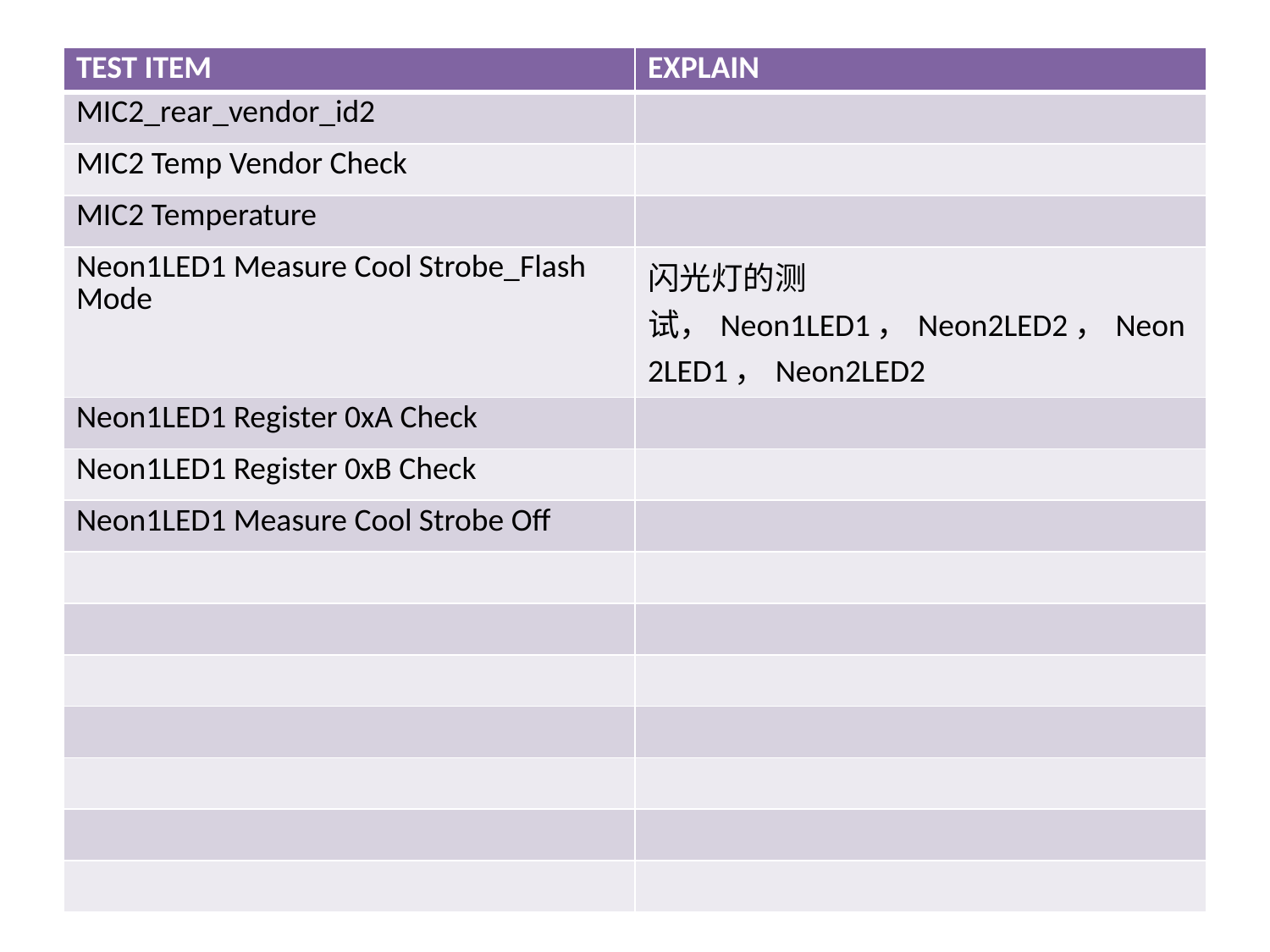

#
| TEST ITEM | EXPLAIN |
| --- | --- |
| MIC2\_rear\_vendor\_id2 |  |
| MIC2 Temp Vendor Check |  |
| MIC2 Temperature |  |
| Neon1LED1 Measure Cool Strobe\_Flash Mode | 闪光灯的测试，Neon1LED1，Neon2LED2，Neon2LED1，Neon2LED2 |
| Neon1LED1 Register 0xA Check |  |
| Neon1LED1 Register 0xB Check |  |
| Neon1LED1 Measure Cool Strobe Off |  |
|  |  |
|  |  |
|  |  |
|  |  |
|  |  |
|  |  |
|  |  |